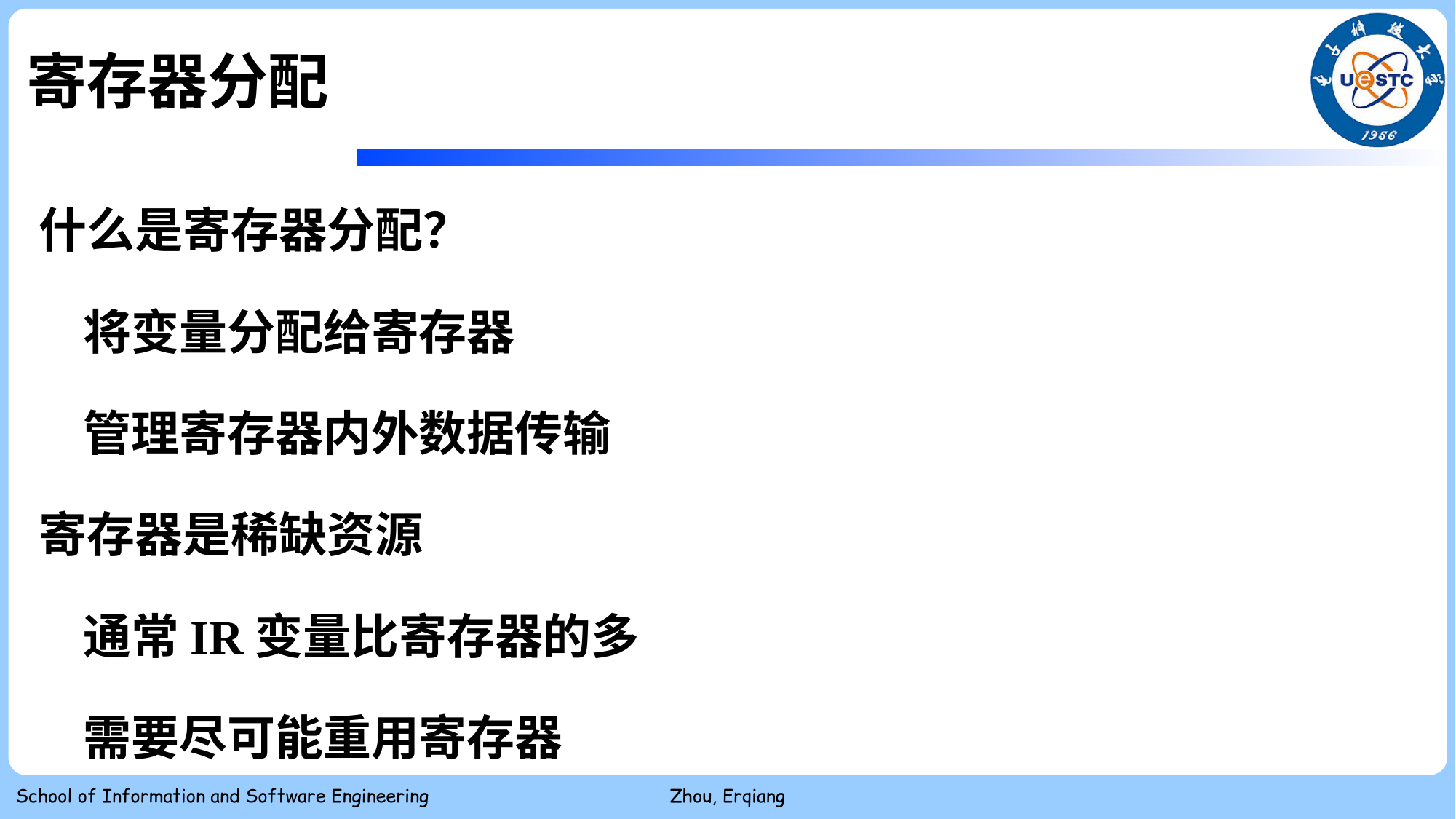

# 寄存器分配
什么是寄存器分配？
   将变量分配给寄存器
   管理寄存器内外数据传输
寄存器是稀缺资源
   通常IR变量比寄存器的多
   需要尽可能重用寄存器

School of Information and Software Engineering
Zhou, Erqiang
15